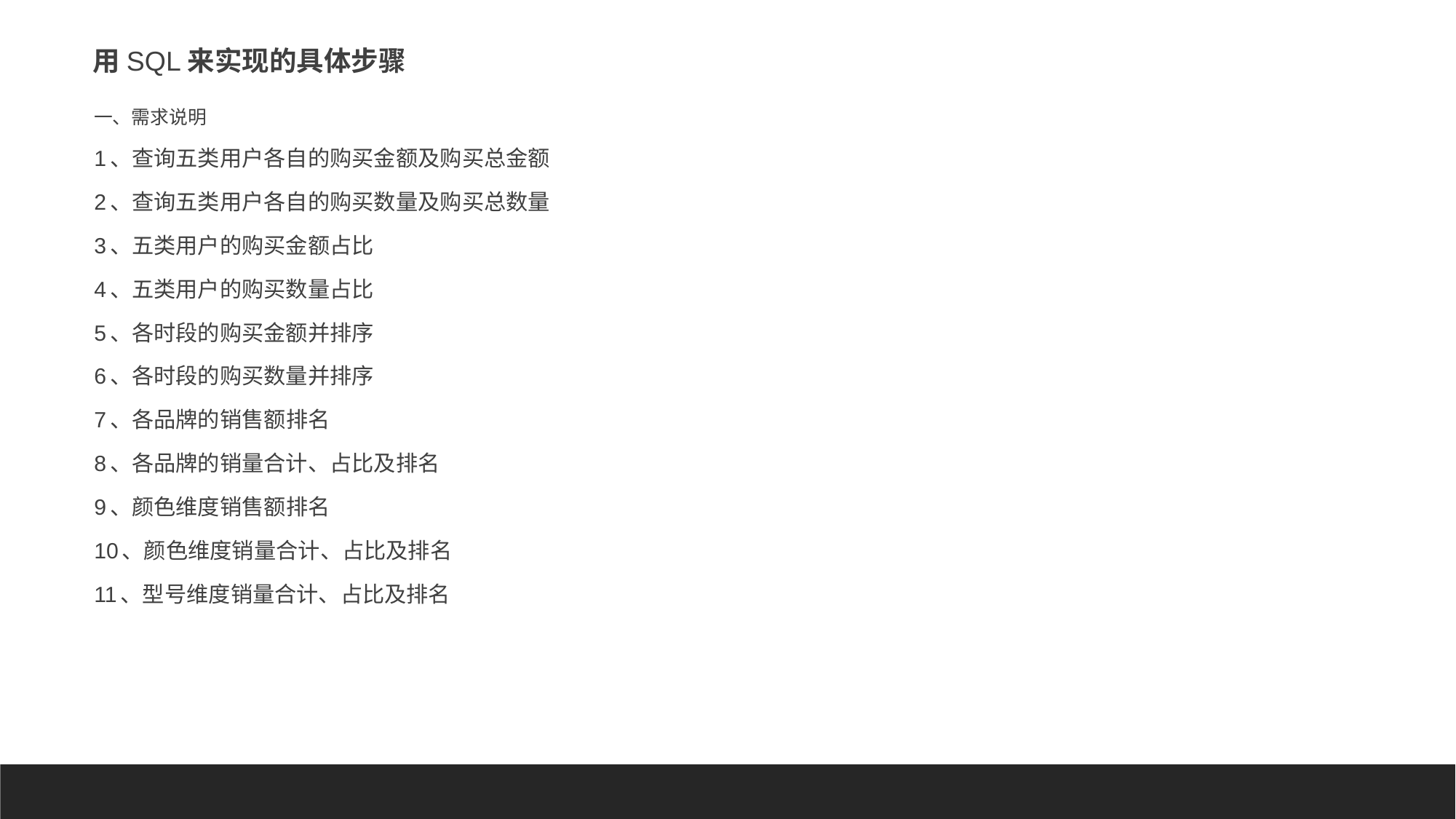

用SQL来实现的具体步骤
一、需求说明
1、查询五类用户各自的购买金额及购买总金额
2、查询五类用户各自的购买数量及购买总数量
3、五类用户的购买金额占比
4、五类用户的购买数量占比
5、各时段的购买金额并排序
6、各时段的购买数量并排序
7、各品牌的销售额排名
8、各品牌的销量合计、占比及排名
9、颜色维度销售额排名
10、颜色维度销量合计、占比及排名
11、型号维度销量合计、占比及排名